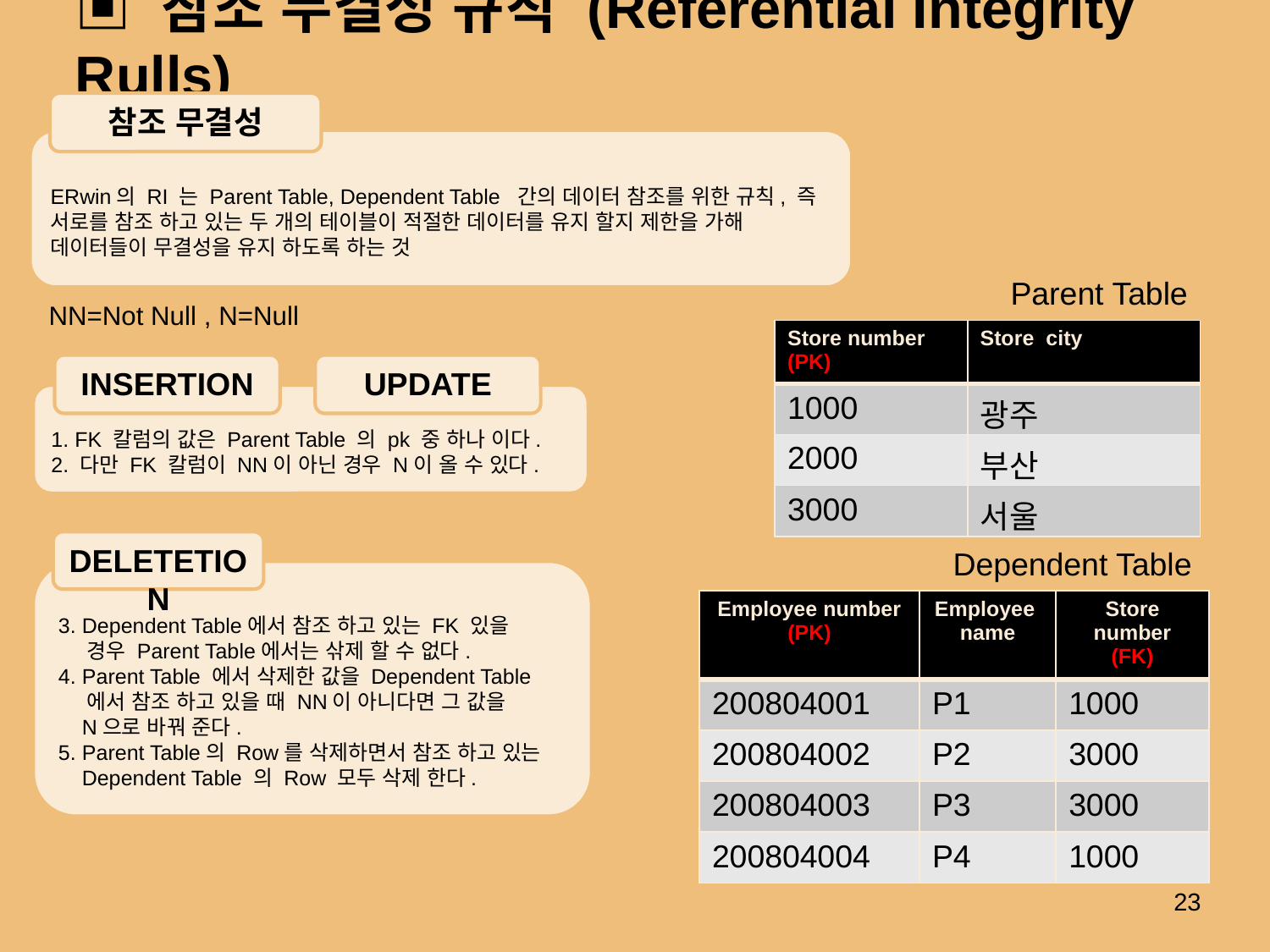

# ▣ 참조 무결성 규칙 (Referential Integrity Rulls)
참조 무결성

ERwin의 RI 는 Parent Table, Dependent Table  간의 데이터 참조를 위한 규칙, 즉 서로를 참조 하고 있는 두 개의 테이블이 적절한 데이터를 유지 할지 제한을 가해
데이터들이 무결성을 유지 하도록 하는 것
Parent Table
NN=Not Null , N=Null
| Store number (PK) | Store city |
| --- | --- |
| 1000 | 광주 |
| 2000 | 부산 |
| 3000 | 서울 |
Update
insertion

1. FK 칼럼의 값은 Parent Table 의 pk 중 하나 이다.
2. 다만 FK 칼럼이 NN이 아닌 경우 N이 올 수 있다.
Deletetion
Dependent Table

3. Dependent Table에서 참조 하고 있는 FK 있을
    경우 Parent Table에서는 삮제 할 수 없다.
4. Parent Table 에서 삭제한 값을 Dependent Table
    에서 참조 하고 있을 때 NN이 아니다면 그 값을
    N으로 바꿔 준다.
5. Parent Table의 Row를 삭제하면서 참조 하고 있는
    Dependent Table 의 Row 모두 삭제 한다.

| Employee number (PK) | Employee name | Store number (FK) |
| --- | --- | --- |
| 200804001 | P1 | 1000 |
| 200804002 | P2 | 3000 |
| 200804003 | P3 | 3000 |
| 200804004 | P4 | 1000 |
23